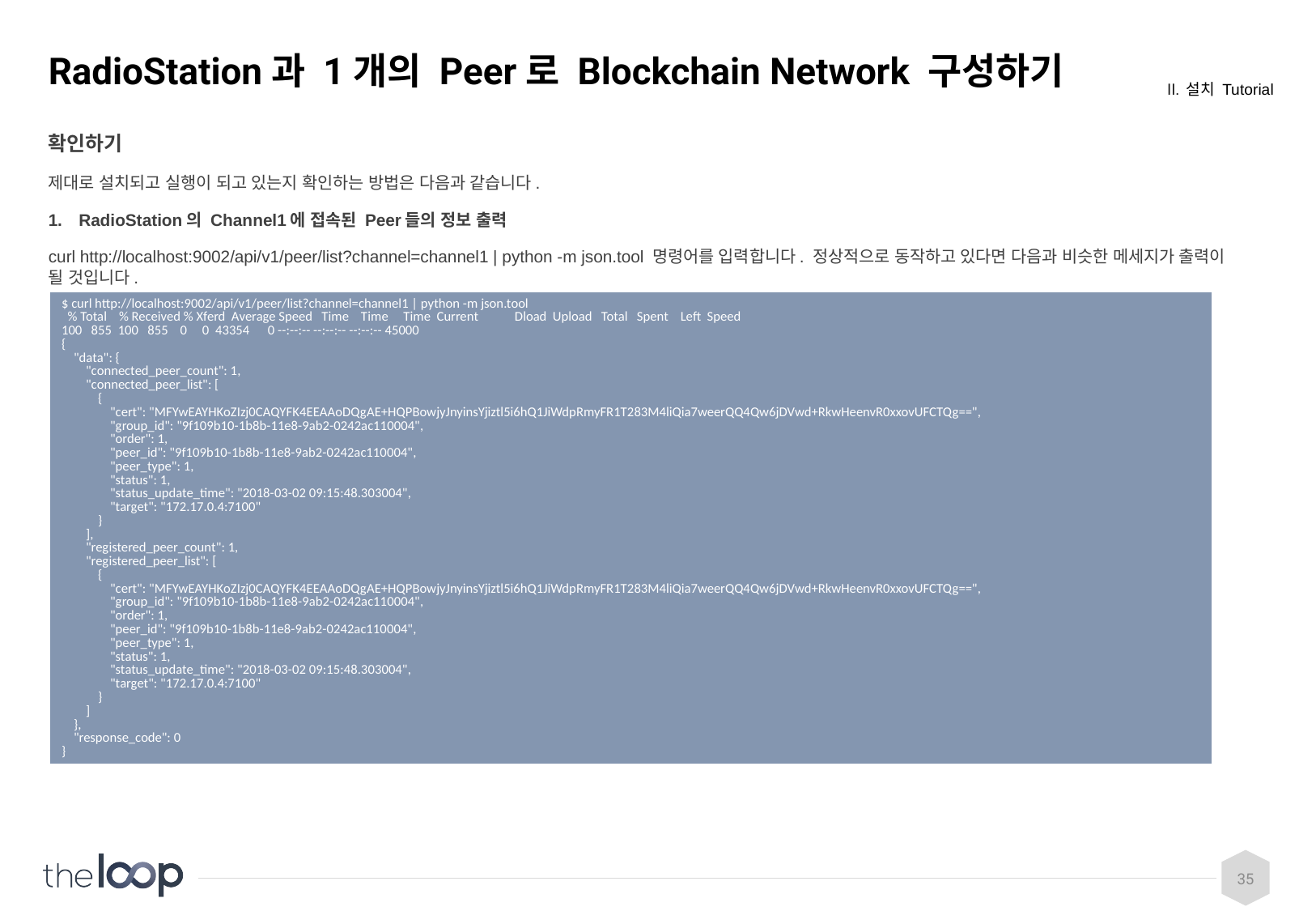

# RadioStation과 1개의 Peer로 Blockchain Network 구성하기
II. 설치 Tutorial

확인하기
제대로 설치되고 실행이 되고 있는지 확인하는 방법은 다음과 같습니다.
RadioStation의 Channel1에 접속된 Peer들의 정보 출력
curl http://localhost:9002/api/v1/peer/list?channel=channel1 | python -m json.tool 명령어를 입력합니다. 정상적으로 동작하고 있다면 다음과 비슷한 메세지가 출력이 될 것입니다.

| $ curl http://localhost:9002/api/v1/peer/list?channel=channel1 | python -m json.tool % Total % Received % Xferd Average Speed Time Time Time Current Dload Upload Total Spent Left Speed 100 855 100 855 0 0 43354 0 --:--:-- --:--:-- --:--:-- 45000 { "data": { "connected\_peer\_count": 1, "connected\_peer\_list": [ { "cert": "MFYwEAYHKoZIzj0CAQYFK4EEAAoDQgAE+HQPBowjyJnyinsYjiztl5i6hQ1JiWdpRmyFR1T283M4liQia7weerQQ4Qw6jDVwd+RkwHeenvR0xxovUFCTQg==", "group\_id": "9f109b10-1b8b-11e8-9ab2-0242ac110004", "order": 1, "peer\_id": "9f109b10-1b8b-11e8-9ab2-0242ac110004", "peer\_type": 1, "status": 1, "status\_update\_time": "2018-03-02 09:15:48.303004", "target": "172.17.0.4:7100" } ], "registered\_peer\_count": 1, "registered\_peer\_list": [ { "cert": "MFYwEAYHKoZIzj0CAQYFK4EEAAoDQgAE+HQPBowjyJnyinsYjiztl5i6hQ1JiWdpRmyFR1T283M4liQia7weerQQ4Qw6jDVwd+RkwHeenvR0xxovUFCTQg==", "group\_id": "9f109b10-1b8b-11e8-9ab2-0242ac110004", "order": 1, "peer\_id": "9f109b10-1b8b-11e8-9ab2-0242ac110004", "peer\_type": 1, "status": 1, "status\_update\_time": "2018-03-02 09:15:48.303004", "target": "172.17.0.4:7100" } ] }, "response\_code": 0 } |
| --- |
35